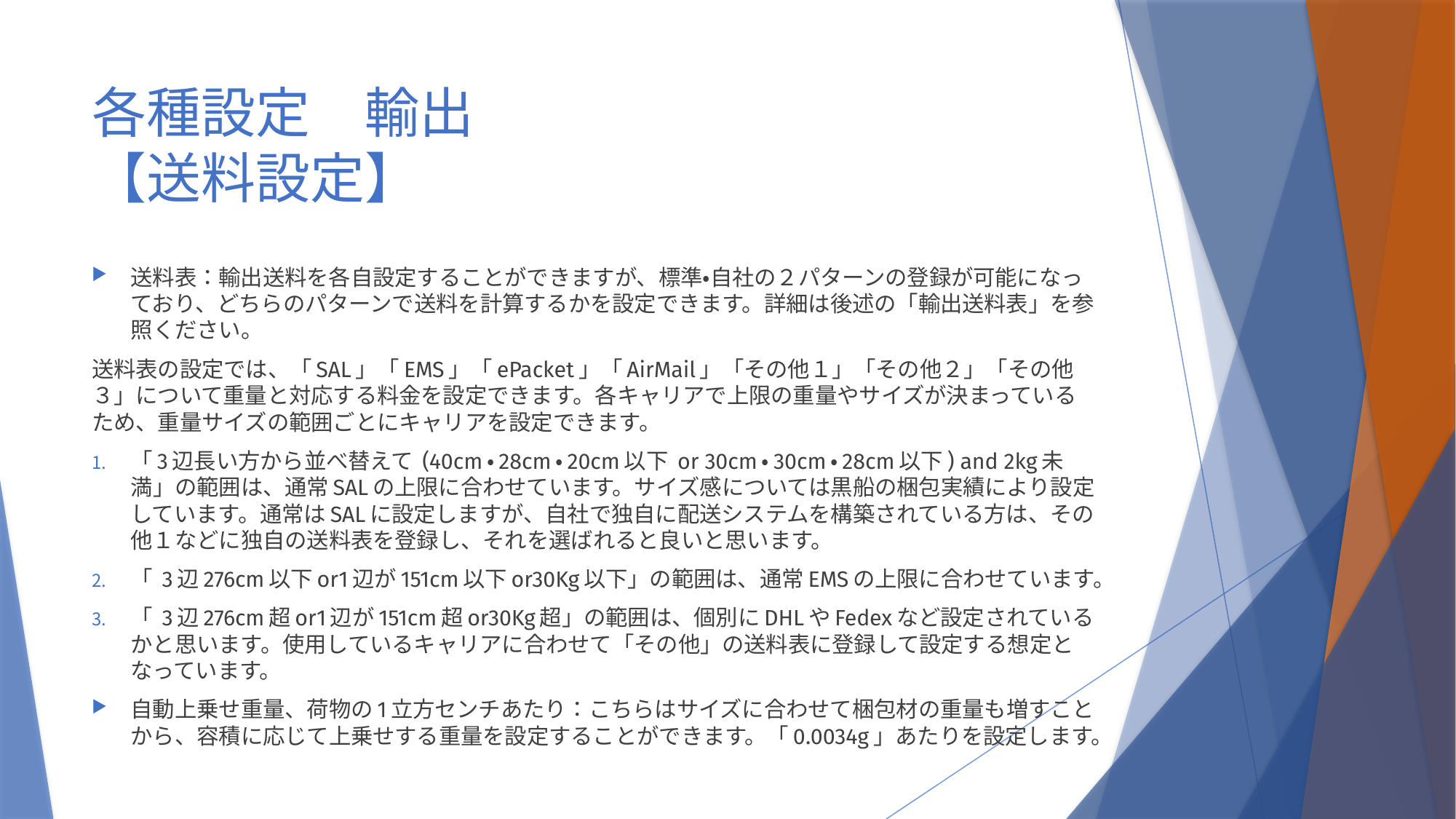

# 各種設定　輸出 【送料設定】
送料表：輸出送料を各自設定することができますが、標準・自社の２パターンの登録が可能になっており、どちらのパターンで送料を計算するかを設定できます。詳細は後述の「輸出送料表」を参照ください。
送料表の設定では、「SAL」「EMS」「ePacket」「AirMail」「その他１」「その他２」「その他３」について重量と対応する料金を設定できます。各キャリアで上限の重量やサイズが決まっているため、重量サイズの範囲ごとにキャリアを設定できます。
「3辺長い方から並べ替えて (40cm・28cm・20cm以下 or 30cm・30cm・28cm以下) and 2kg未満」の範囲は、通常SALの上限に合わせています。サイズ感については黒船の梱包実績により設定しています。通常はSALに設定しますが、自社で独自に配送システムを構築されている方は、その他１などに独自の送料表を登録し、それを選ばれると良いと思います。
「 3辺276cm以下or1辺が151cm以下or30Kg以下」の範囲は、通常EMSの上限に合わせています。
「 3辺276cm超or1辺が151cm超or30Kg超」の範囲は、個別にDHLやFedexなど設定されているかと思います。使用しているキャリアに合わせて「その他」の送料表に登録して設定する想定となっています。
自動上乗せ重量、荷物の1立方センチあたり：こちらはサイズに合わせて梱包材の重量も増すことから、容積に応じて上乗せする重量を設定することができます。「0.0034g」あたりを設定します。